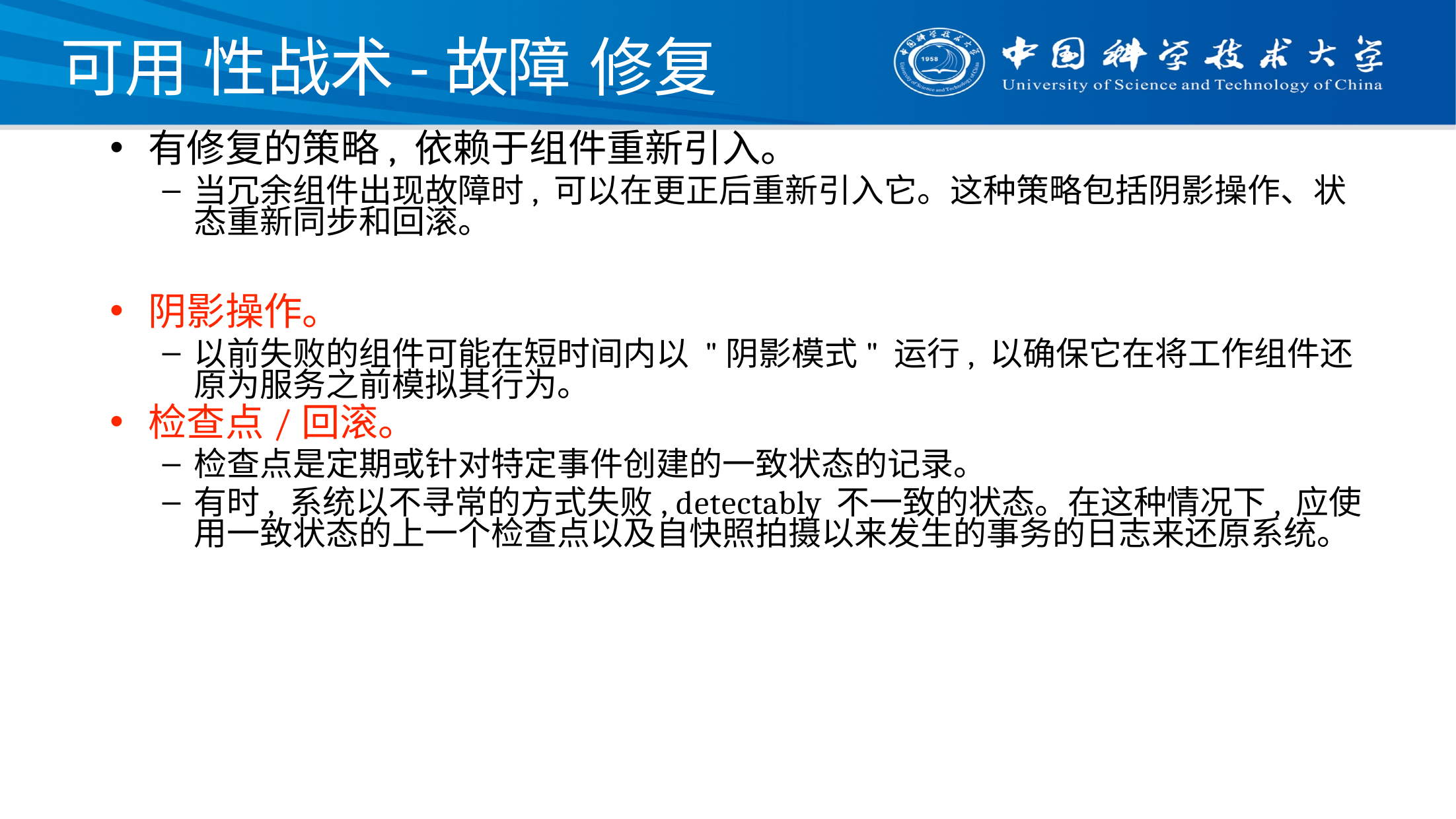

# 可用 性战术-故障 修复
有修复的策略, 依赖于组件重新引入。
当冗余组件出现故障时, 可以在更正后重新引入它。这种策略包括阴影操作、状态重新同步和回滚。

阴影操作。
以前失败的组件可能在短时间内以 "阴影模式" 运行, 以确保它在将工作组件还原为服务之前模拟其行为。
检查点/回滚。
检查点是定期或针对特定事件创建的一致状态的记录。
有时, 系统以不寻常的方式失败, detectably 不一致的状态。在这种情况下, 应使用一致状态的上一个检查点以及自快照拍摄以来发生的事务的日志来还原系统。